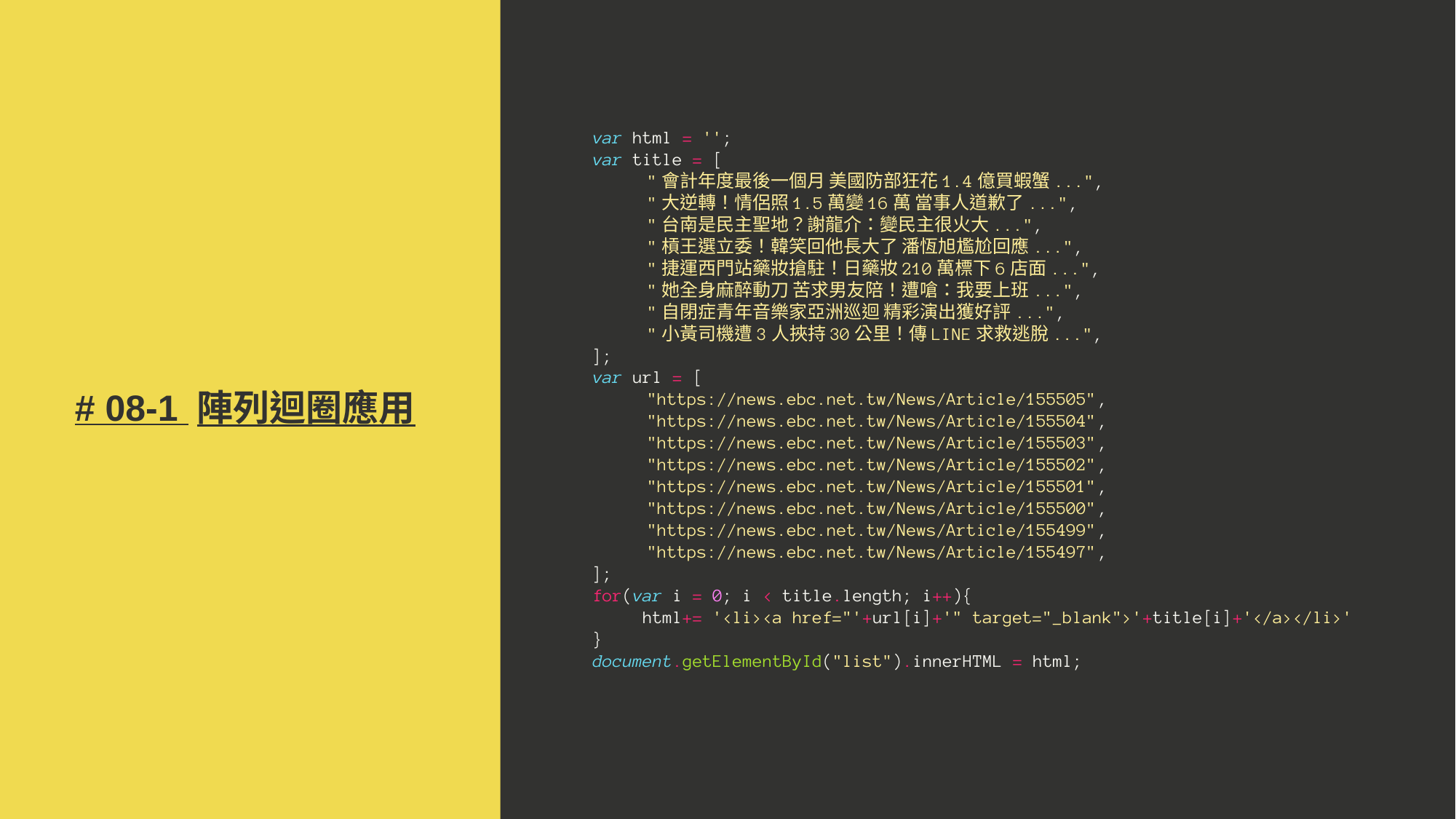

var html = '';
var title = [
"會計年度最後一個月 美國防部狂花1.4億買蝦蟹...",
"大逆轉！情侶照1.5萬變16萬 當事人道歉了...",
"台南是民主聖地？謝龍介：變民主很火大...",
"槓王選立委！韓笑回他長大了 潘恆旭尷尬回應...",
"捷運西門站藥妝搶駐！日藥妝210萬標下6店面...",
"她全身麻醉動刀 苦求男友陪！遭嗆：我要上班...",
"自閉症青年音樂家亞洲巡迴 精彩演出獲好評...",
"小黃司機遭3人挾持30公里！傳LINE求救逃脫...",
];
var url = [
"https://news.ebc.net.tw/News/Article/155505",
"https://news.ebc.net.tw/News/Article/155504",
"https://news.ebc.net.tw/News/Article/155503",
"https://news.ebc.net.tw/News/Article/155502",
"https://news.ebc.net.tw/News/Article/155501",
"https://news.ebc.net.tw/News/Article/155500",
"https://news.ebc.net.tw/News/Article/155499",
"https://news.ebc.net.tw/News/Article/155497",
];
for(var i = 0; i < title.length; i++){
     html+= '<li><a href="'+url[i]+'" target="_blank">'+title[i]+'</a></li>'
}
document.getElementById("list").innerHTML = html;

# # 08-1 陣列迴圈應用